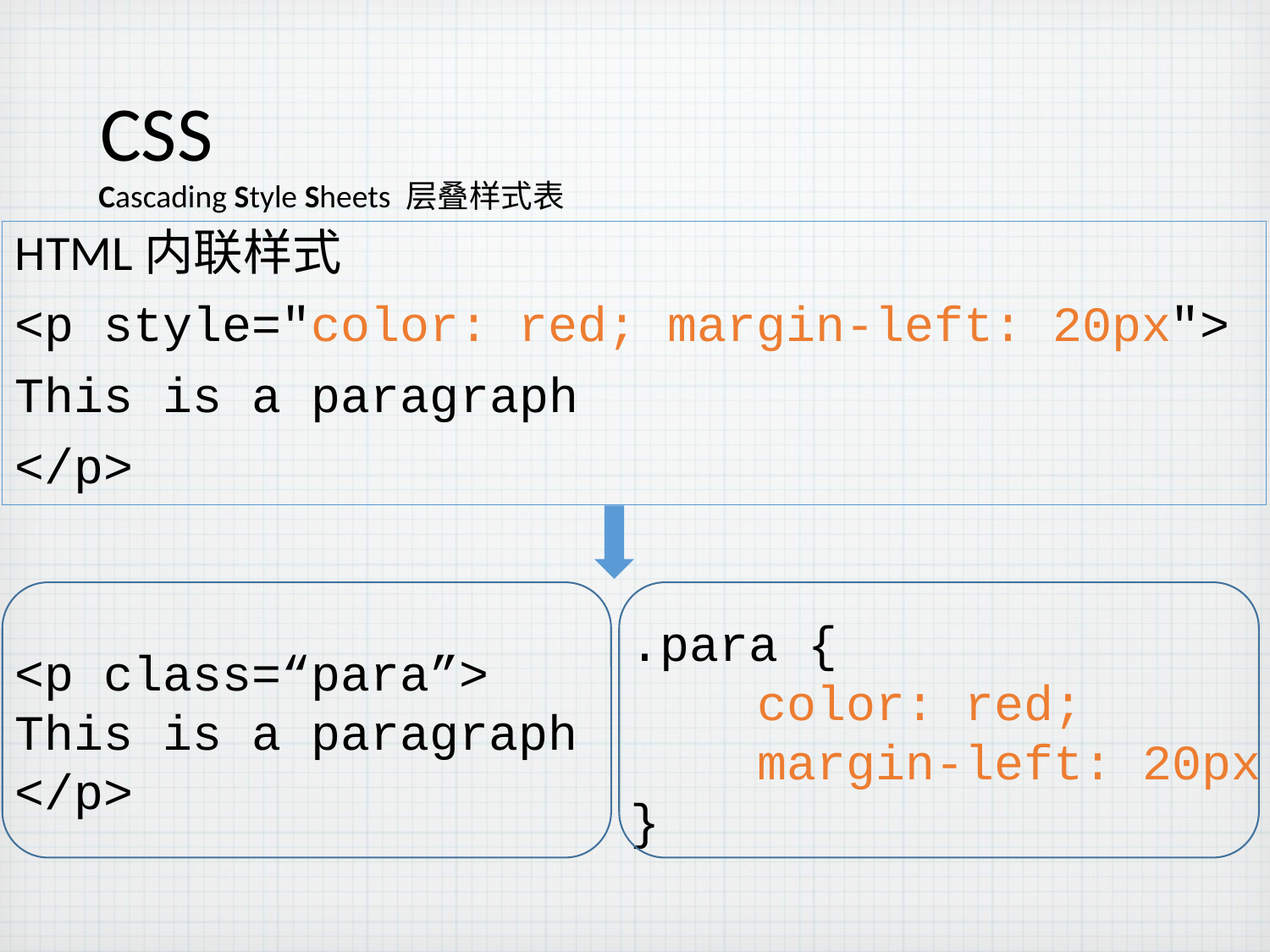

# CSS
Cascading Style Sheets 层叠样式表
HTML内联样式
<p style="color: red; margin-left: 20px">
This is a paragraph
</p>

.para {
	color: red;
	margin-left: 20px
}
<p class=“para”>
This is a paragraph
</p>